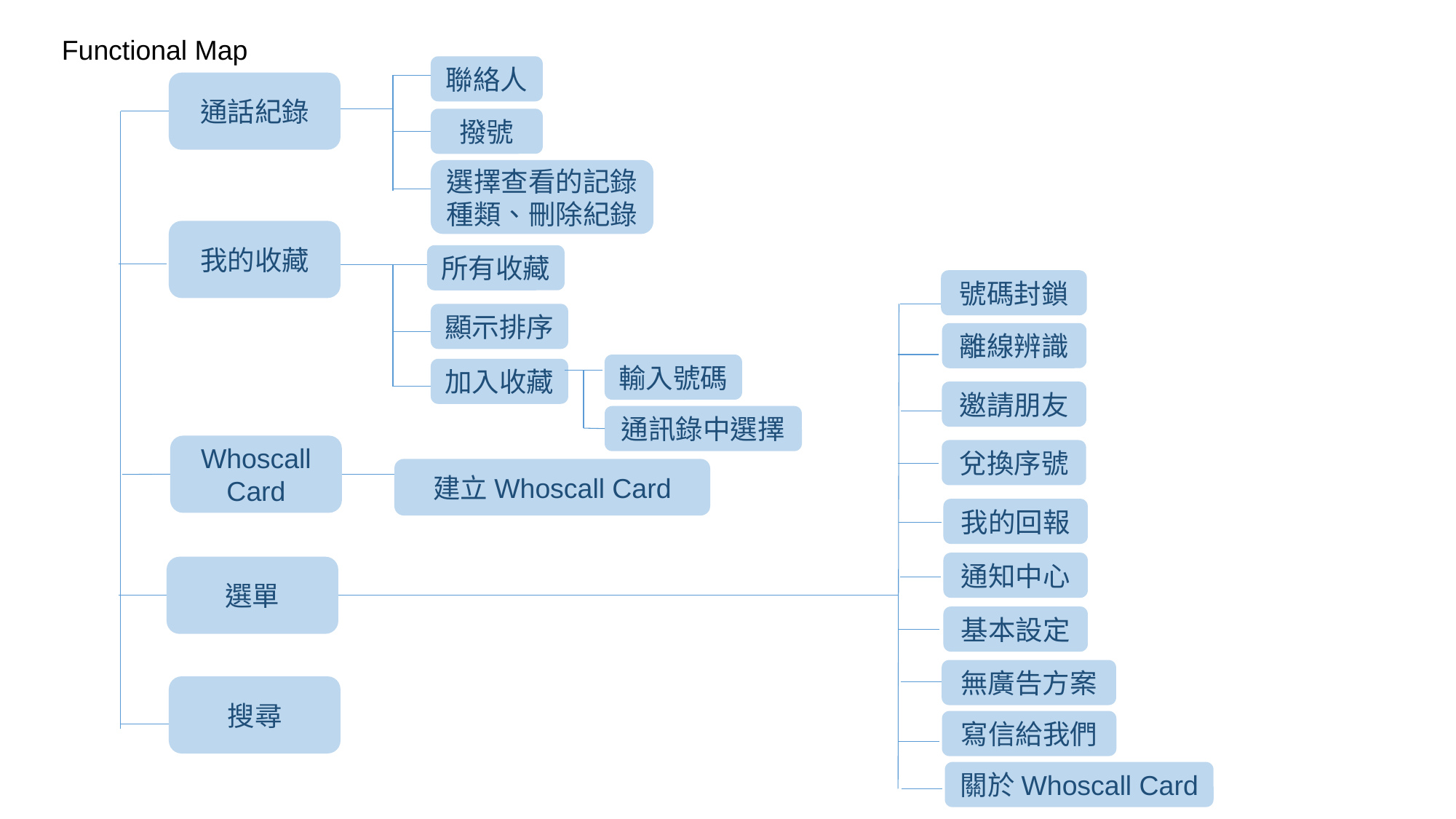

Functional Map
聯絡人
通話紀錄
撥號
選擇查看的記錄種類、刪除紀錄
我的收藏
所有收藏
號碼封鎖
顯示排序
離線辨識
輸入號碼
加入收藏
邀請朋友
通訊錄中選擇
Whoscall Card
兌換序號
建立Whoscall Card
我的回報
通知中心
選單
基本設定
無廣告方案
搜尋
寫信給我們
關於Whoscall Card